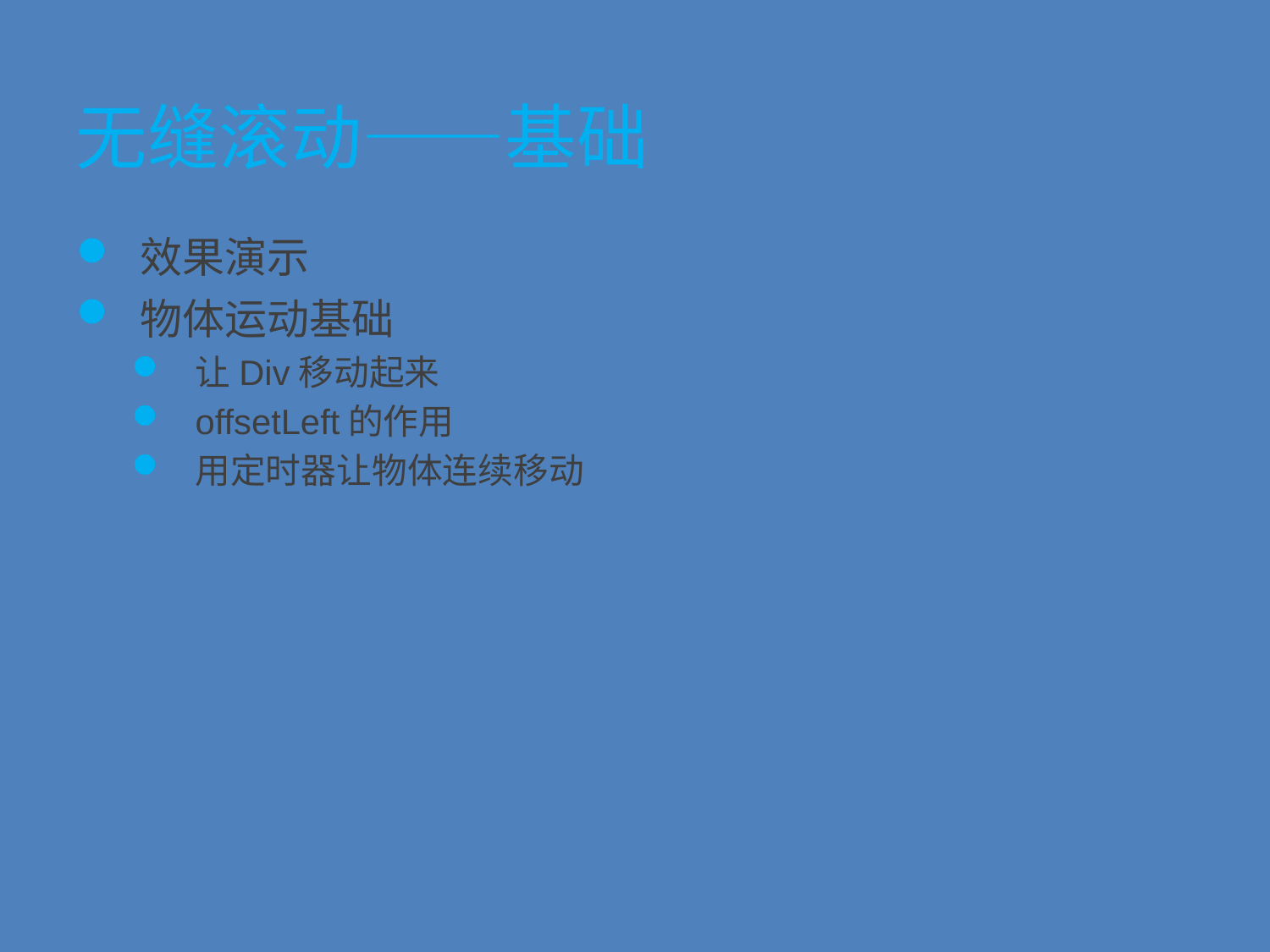

# 无缝滚动——基础
效果演示
物体运动基础
让Div移动起来
offsetLeft的作用
用定时器让物体连续移动